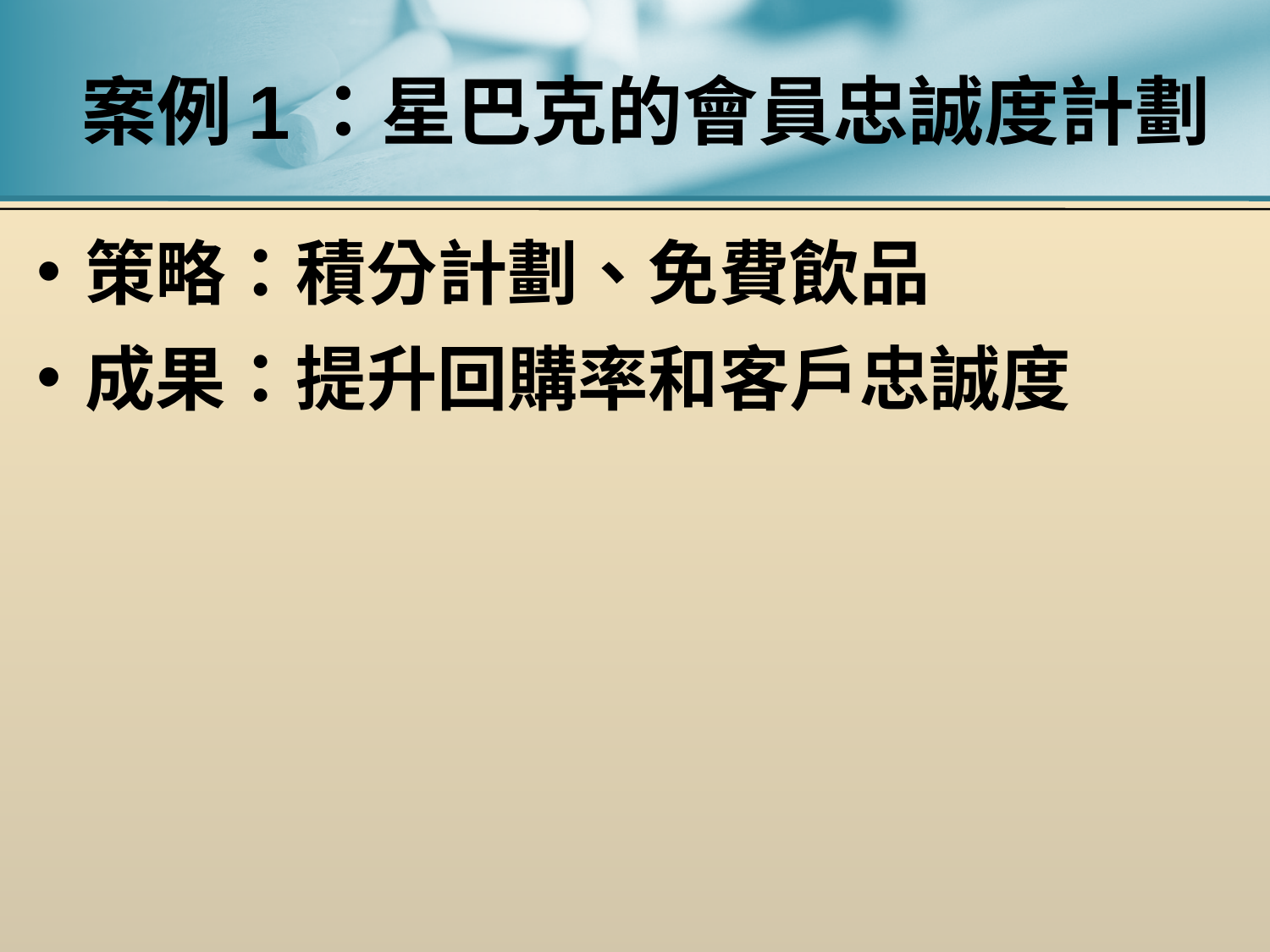

# 案例1：星巴克的會員忠誠度計劃
策略：積分計劃、免費飲品
成果：提升回購率和客戶忠誠度